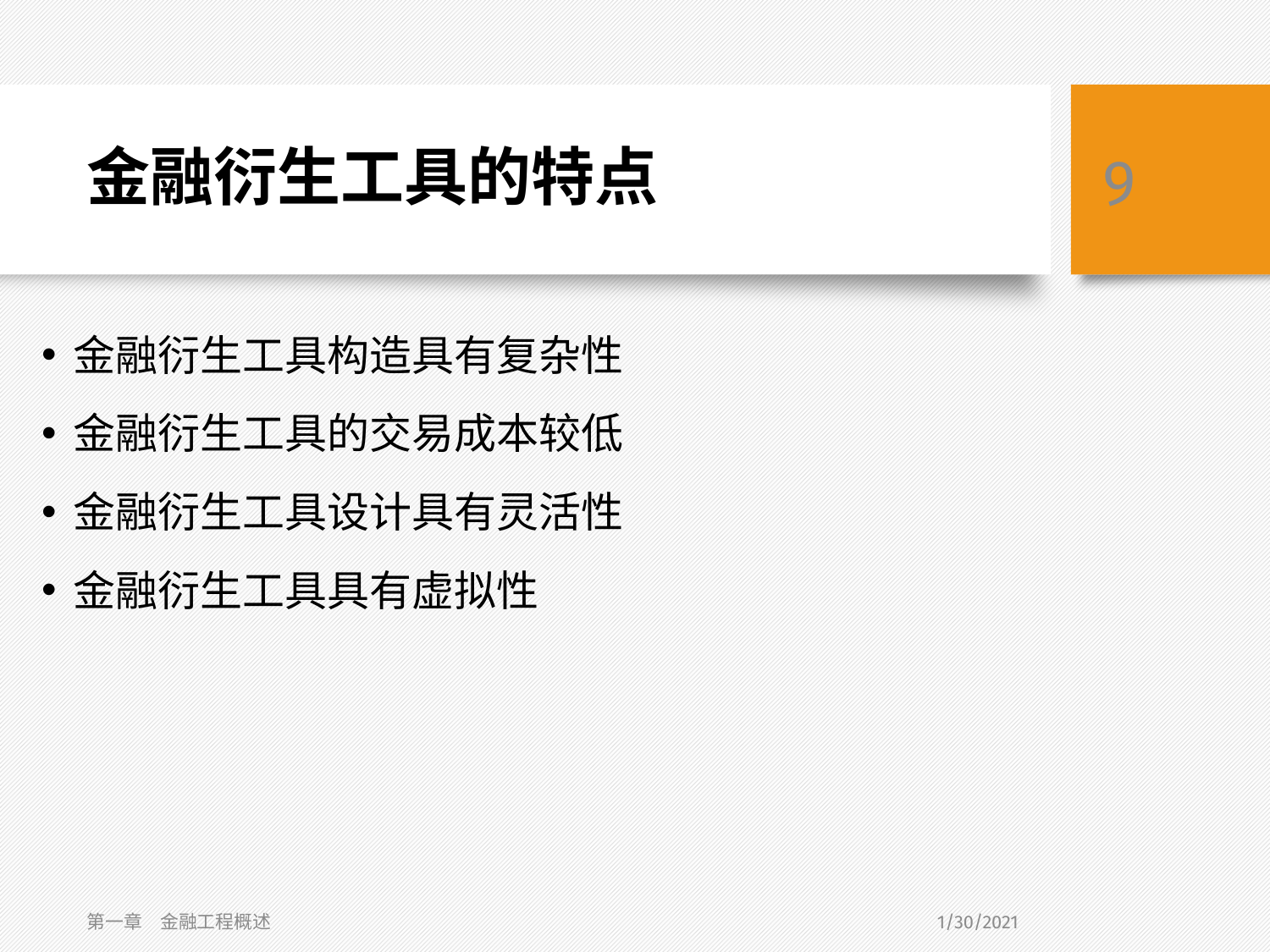

# 金融衍生工具的特点
9
金融衍生工具构造具有复杂性
金融衍生工具的交易成本较低
金融衍生工具设计具有灵活性
金融衍生工具具有虚拟性

1/30/2021
第一章　金融工程概述